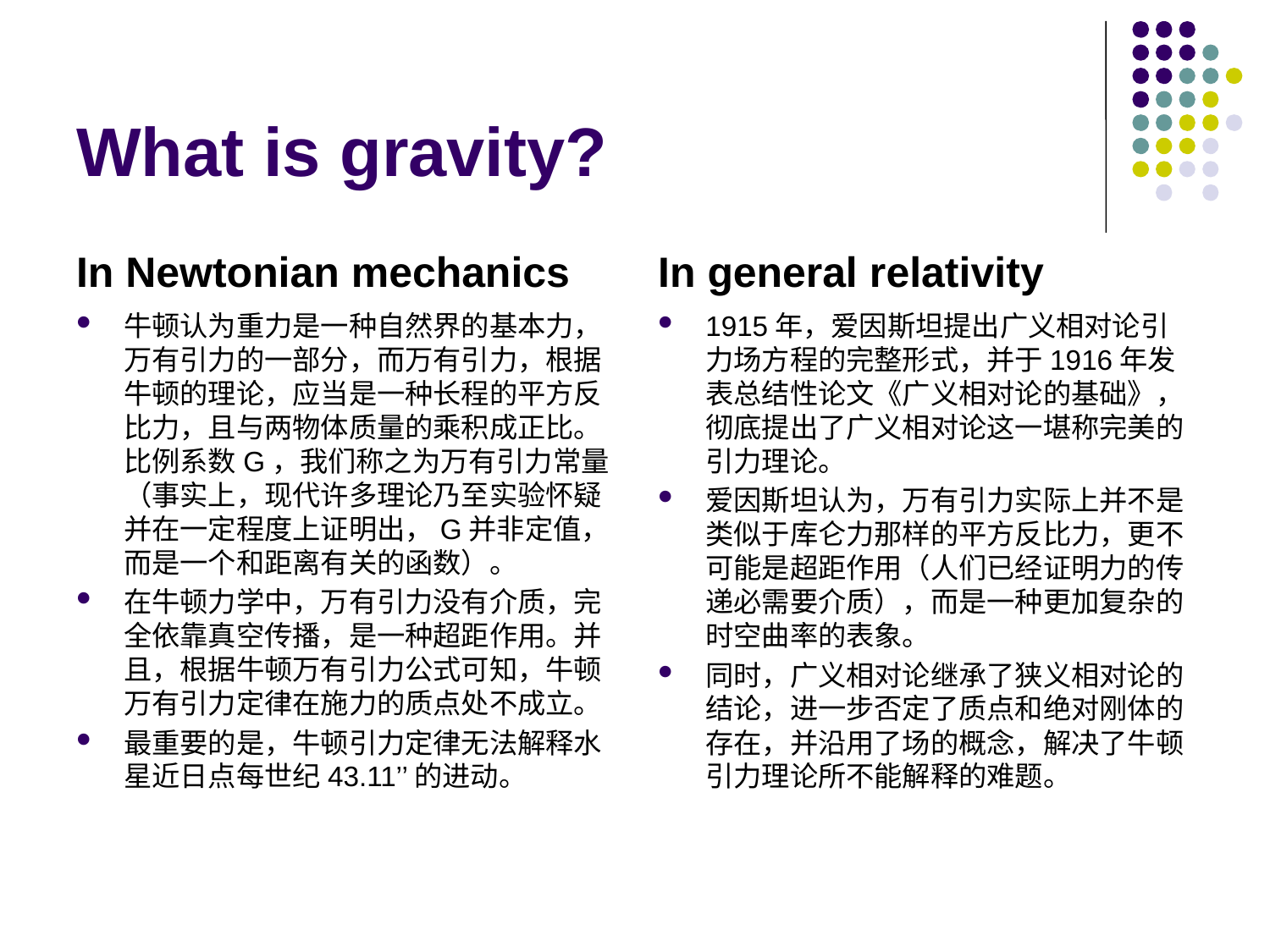

# What is gravity?
In Newtonian mechanics
In general relativity
牛顿认为重力是一种自然界的基本力，万有引力的一部分，而万有引力，根据牛顿的理论，应当是一种长程的平方反比力，且与两物体质量的乘积成正比。比例系数G，我们称之为万有引力常量（事实上，现代许多理论乃至实验怀疑并在一定程度上证明出，G并非定值，而是一个和距离有关的函数）。
在牛顿力学中，万有引力没有介质，完全依靠真空传播，是一种超距作用。并且，根据牛顿万有引力公式可知，牛顿万有引力定律在施力的质点处不成立。
最重要的是，牛顿引力定律无法解释水星近日点每世纪43.11’’的进动。
1915年，爱因斯坦提出广义相对论引力场方程的完整形式，并于1916年发表总结性论文《广义相对论的基础》，彻底提出了广义相对论这一堪称完美的引力理论。
爱因斯坦认为，万有引力实际上并不是类似于库仑力那样的平方反比力，更不可能是超距作用（人们已经证明力的传递必需要介质），而是一种更加复杂的时空曲率的表象。
同时，广义相对论继承了狭义相对论的结论，进一步否定了质点和绝对刚体的存在，并沿用了场的概念，解决了牛顿引力理论所不能解释的难题。